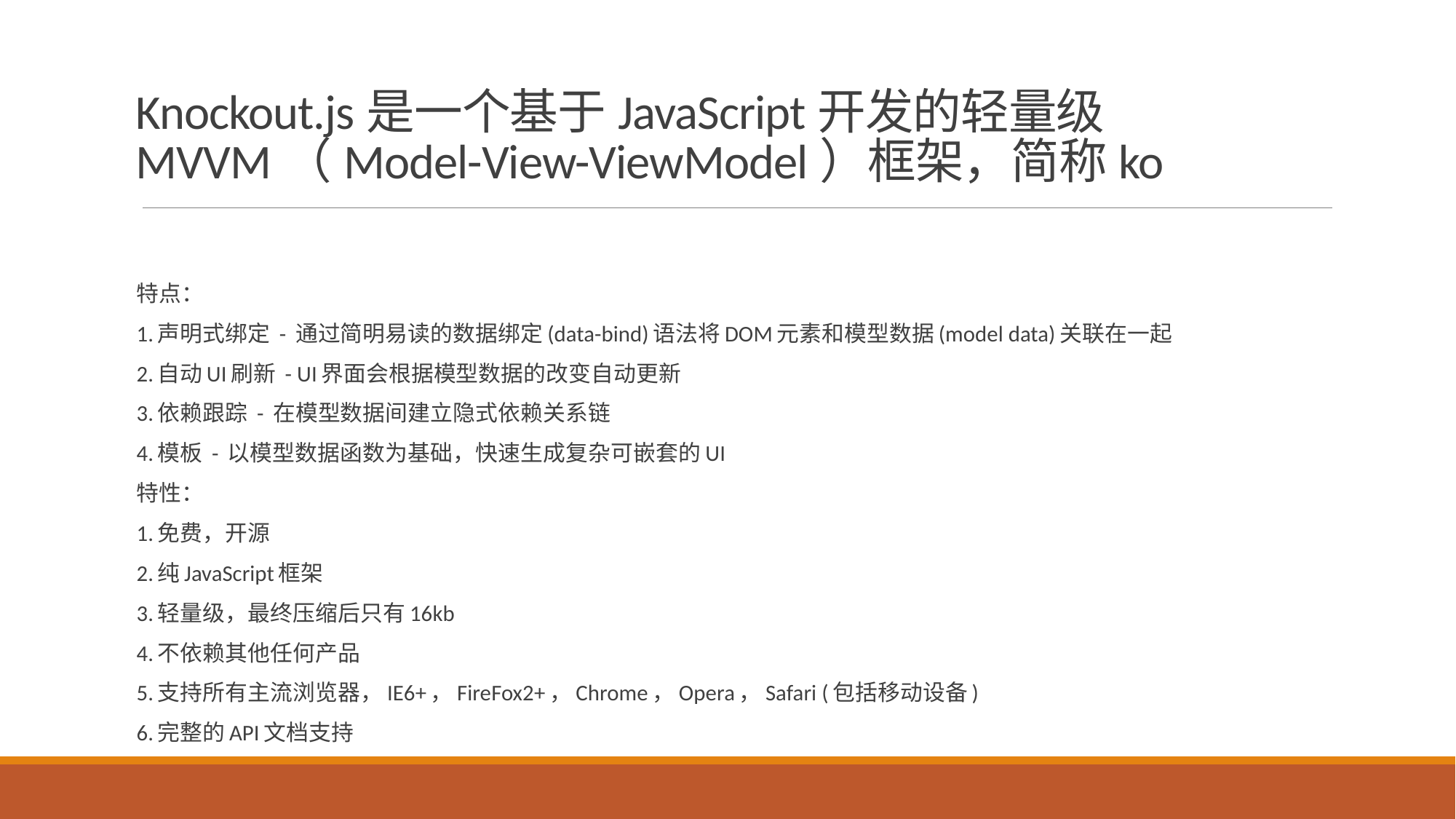

# Knockout.js是一个基于JavaScript开发的轻量级MVVM（Model-View-ViewModel）框架，简称ko
特点：
1.声明式绑定 - 通过简明易读的数据绑定(data-bind)语法将DOM元素和模型数据(model data)关联在一起
2.自动UI刷新 - UI界面会根据模型数据的改变自动更新
3.依赖跟踪 - 在模型数据间建立隐式依赖关系链
4.模板 - 以模型数据函数为基础，快速生成复杂可嵌套的UI
特性：
1.免费，开源
2.纯JavaScript框架
3.轻量级，最终压缩后只有16kb
4.不依赖其他任何产品
5.支持所有主流浏览器，IE6+，FireFox2+，Chrome，Opera，Safari (包括移动设备)
6.完整的API文档支持